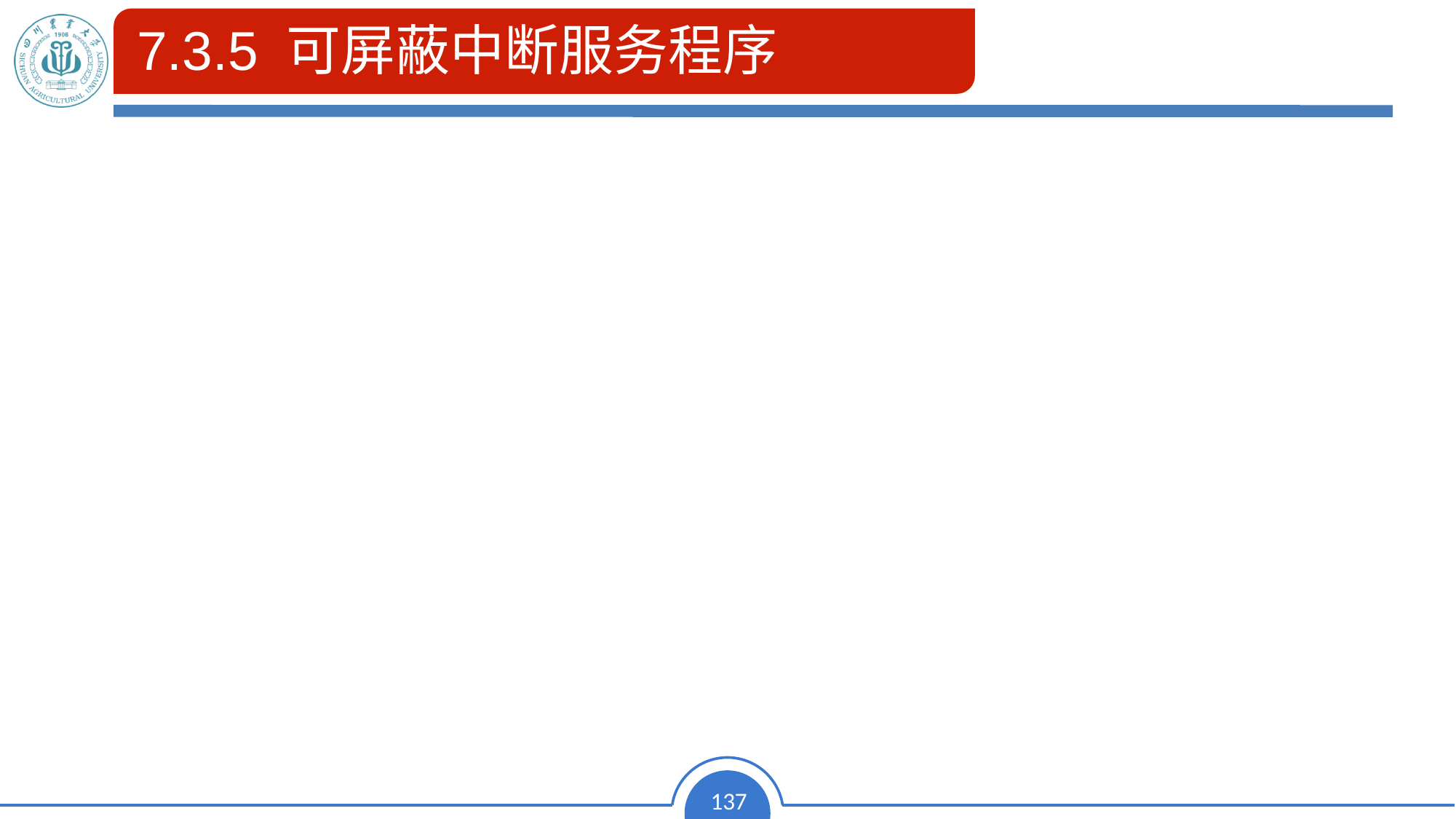

# 7.3.5 可屏蔽中断服务程序
可屏蔽中断服务程序随时中断，注意：
发送中断结束命令
一般只能采用存储单元传递参数
不要使用DOS系统功能调用
中断服务程序尽量短小
主程序需要修改中断向量，还要注意：
控制处理器的中断允许标志
设置8259A的中断屏蔽寄存器